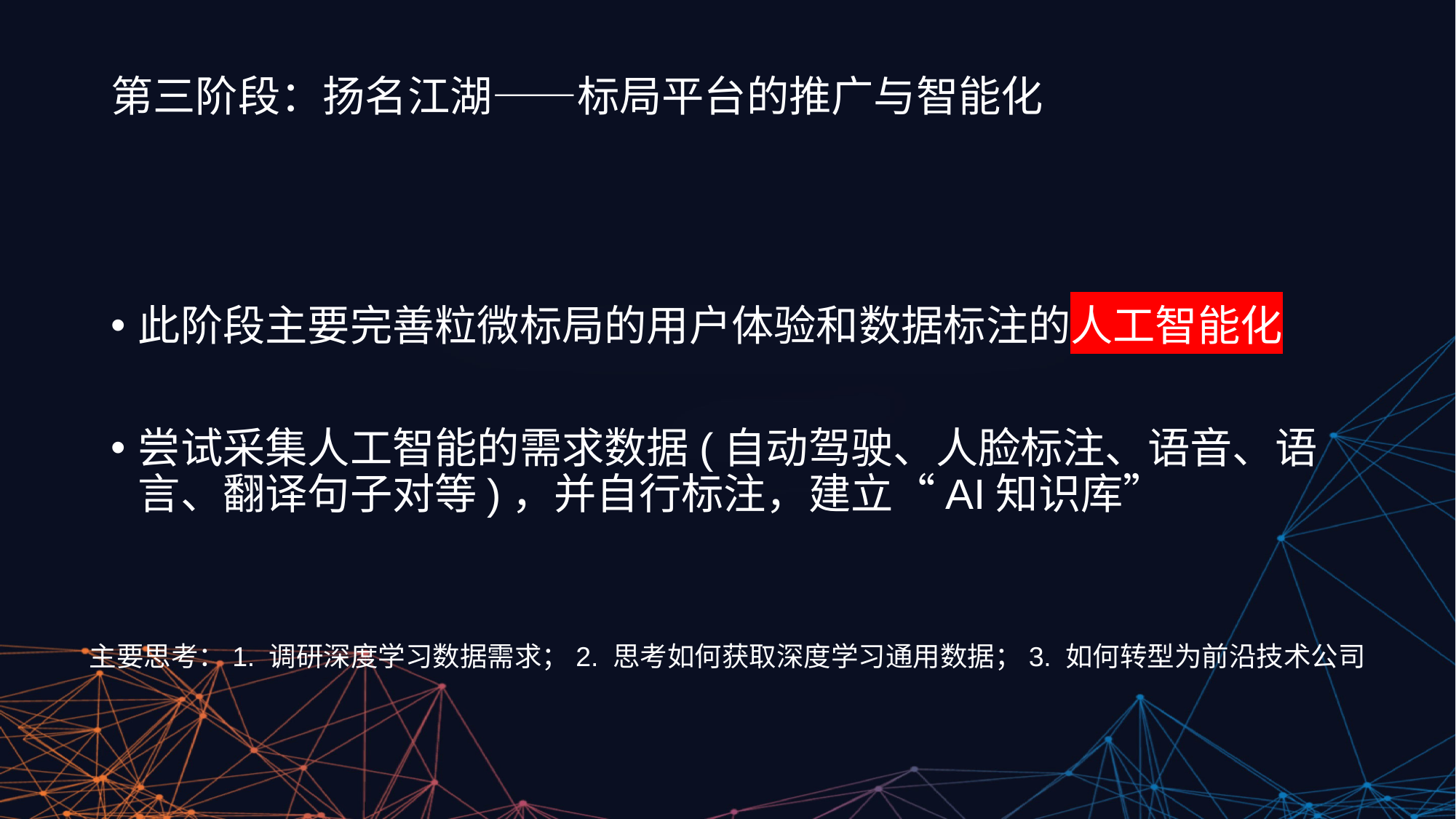

# 第三阶段：扬名江湖——标局平台的推广与智能化
此阶段主要完善粒微标局的用户体验和数据标注的人工智能化

尝试采集人工智能的需求数据(自动驾驶、人脸标注、语音、语言、翻译句子对等)，并自行标注，建立“AI知识库”
主要思考：1. 调研深度学习数据需求；2. 思考如何获取深度学习通用数据；3. 如何转型为前沿技术公司